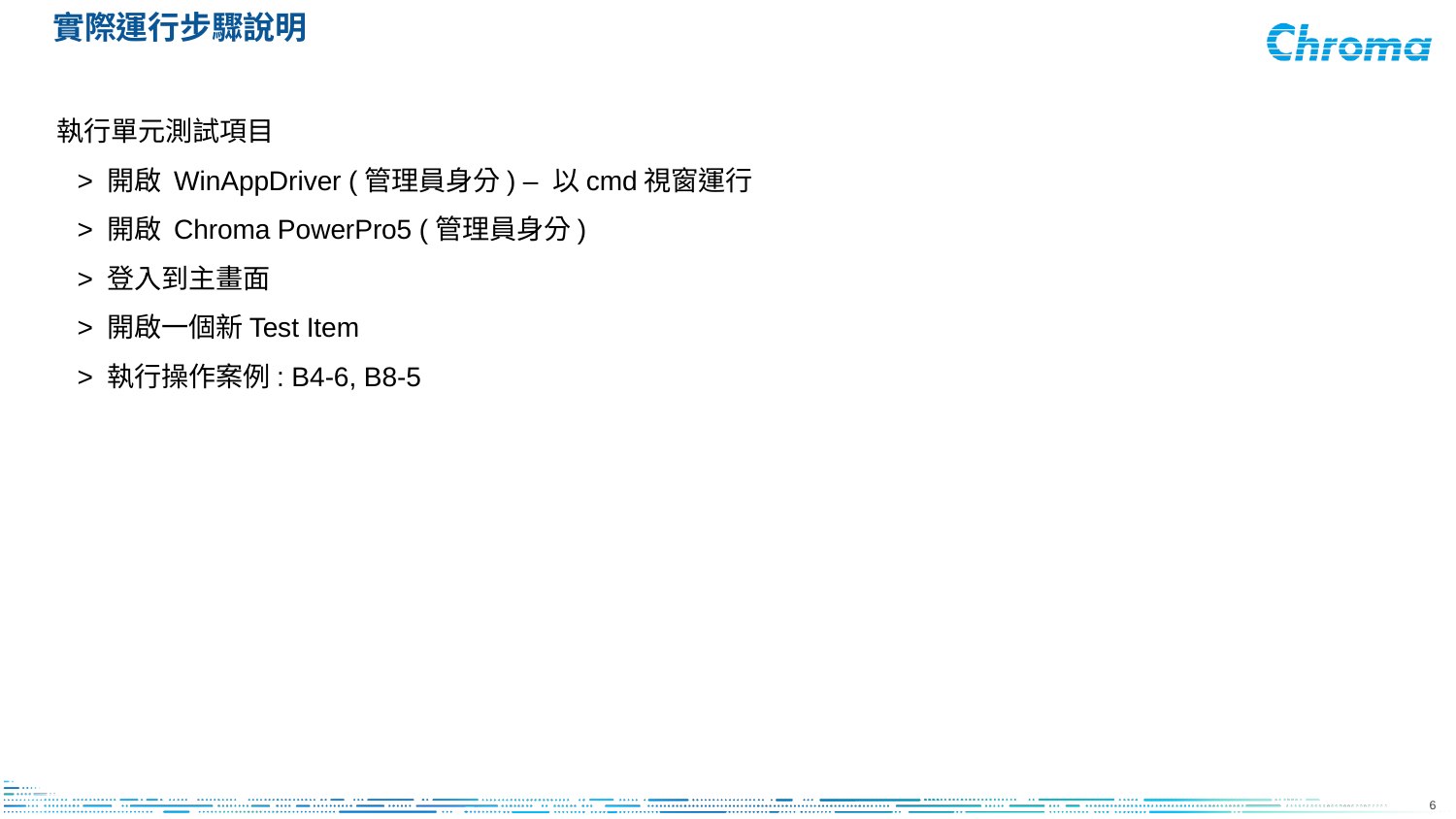

# 實際運行步驟說明
執行單元測試項目
> 開啟 WinAppDriver (管理員身分) – 以cmd視窗運行
> 開啟 Chroma PowerPro5 (管理員身分)
> 登入到主畫面
> 開啟一個新Test Item
> 執行操作案例: B4-6, B8-5